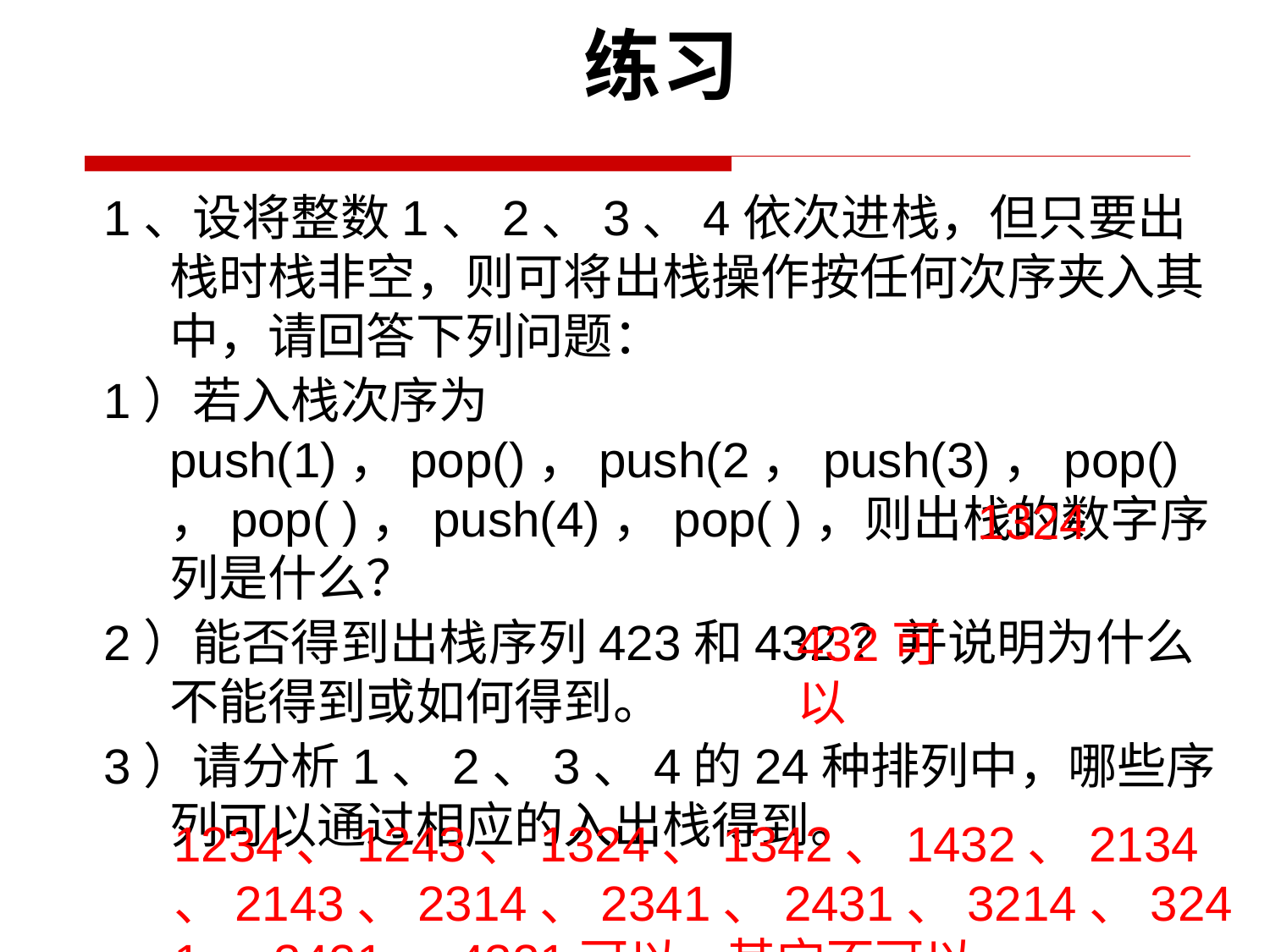

练习
1、设将整数1、2、3、4依次进栈，但只要出栈时栈非空，则可将出栈操作按任何次序夹入其中，请回答下列问题：
1）若入栈次序为push(1)，pop()，push(2，push(3)，pop()，pop( )，push(4)，pop( )，则出栈的数字序列是什么？
2）能否得到出栈序列423和432？并说明为什么不能得到或如何得到。
3）请分析1、2、3、4的24种排列中，哪些序列可以通过相应的入出栈得到。

1324
432可以
1234、1243、1324、1342、1432、2134、2143、2314、2341、2431、3214、3241、3421、4321可以，其它不可以。